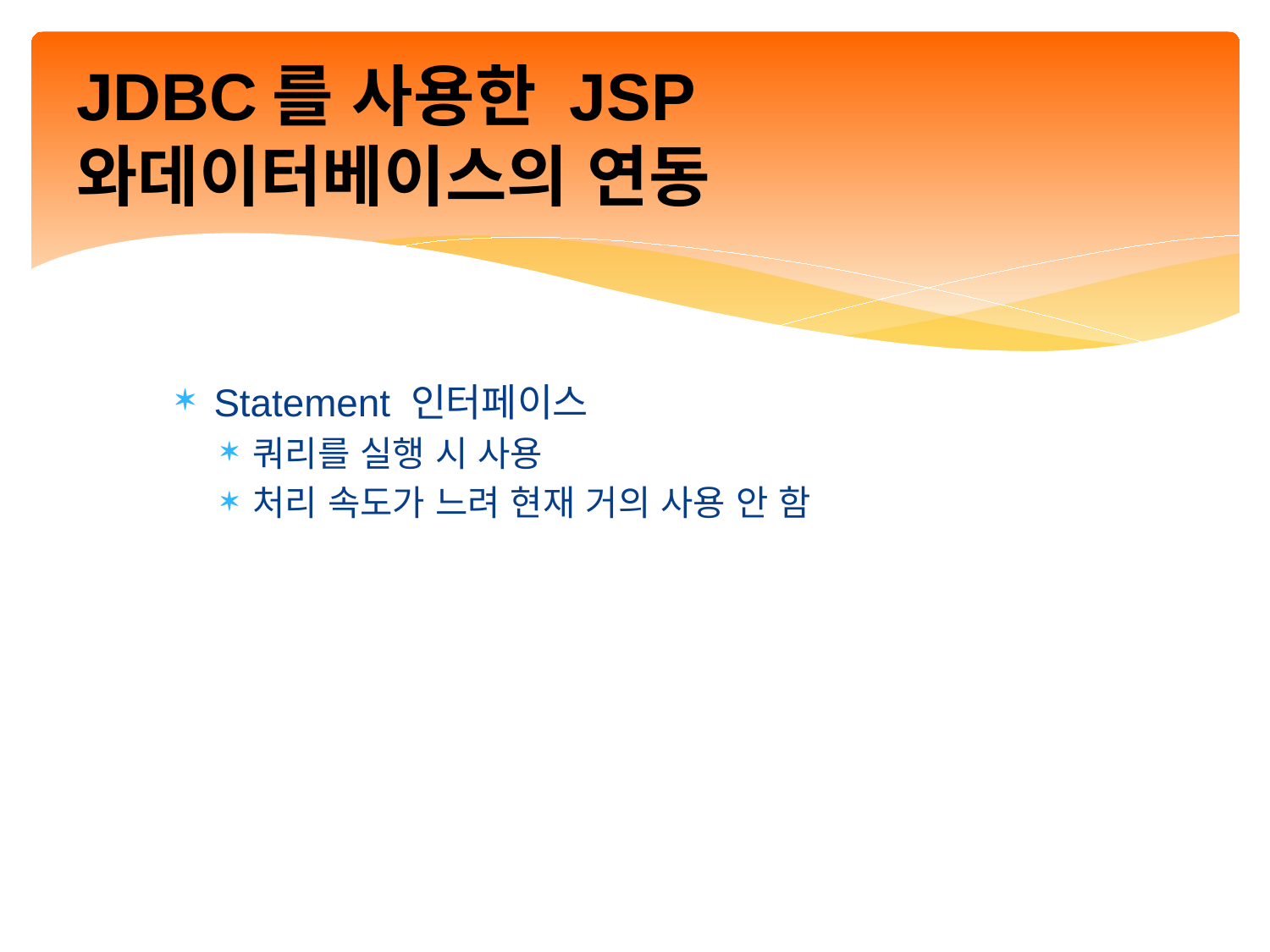

# JDBC를 사용한 JSP와데이터베이스의 연동
Statement 인터페이스
쿼리를 실행 시 사용
처리 속도가 느려 현재 거의 사용 안 함